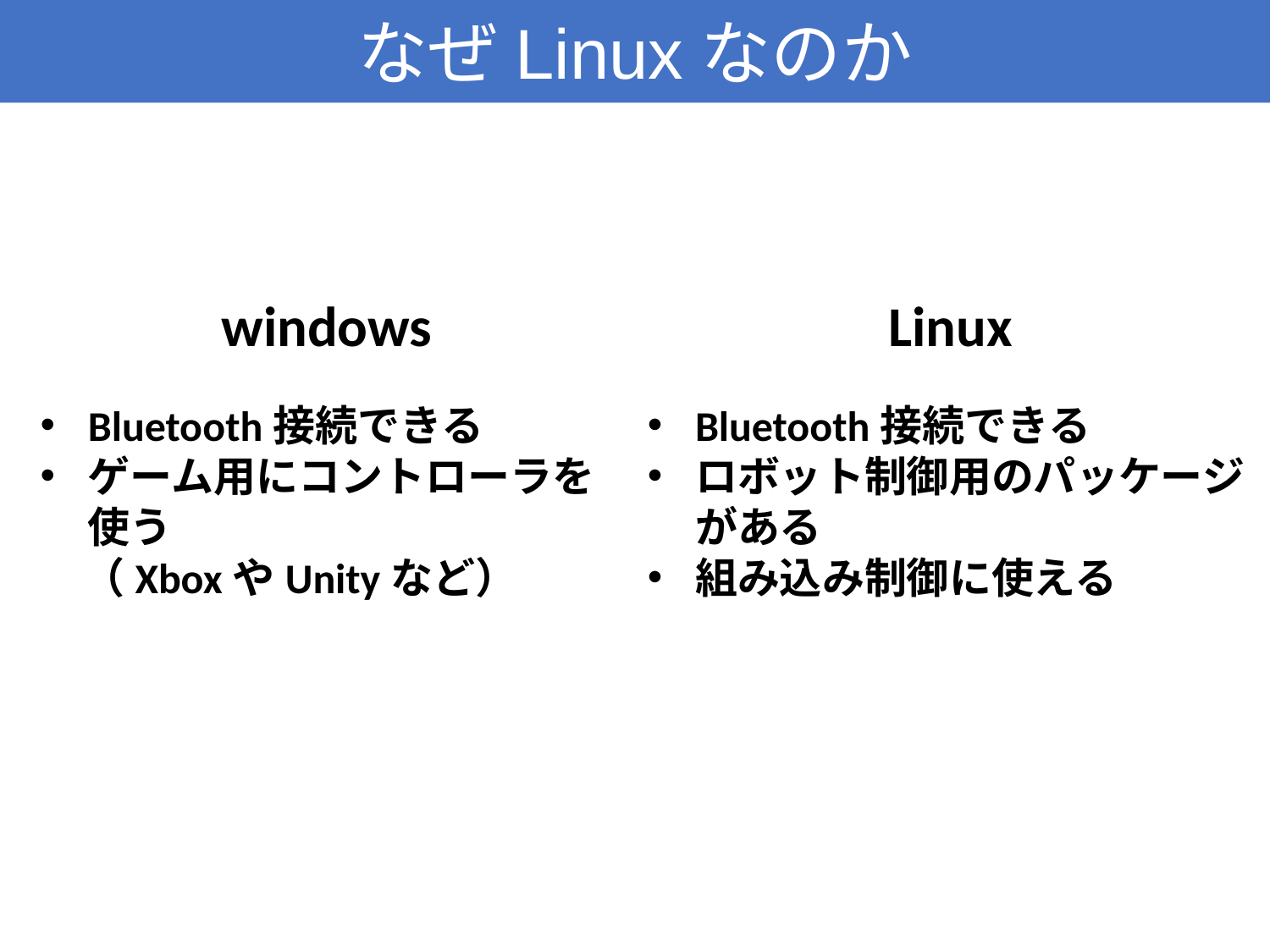

なぜLinuxなのか
windows
Bluetooth接続できる
ゲーム用にコントローラを使う
　（XboxやUnityなど）
Linux
Bluetooth接続できる
ロボット制御用のパッケージがある
組み込み制御に使える